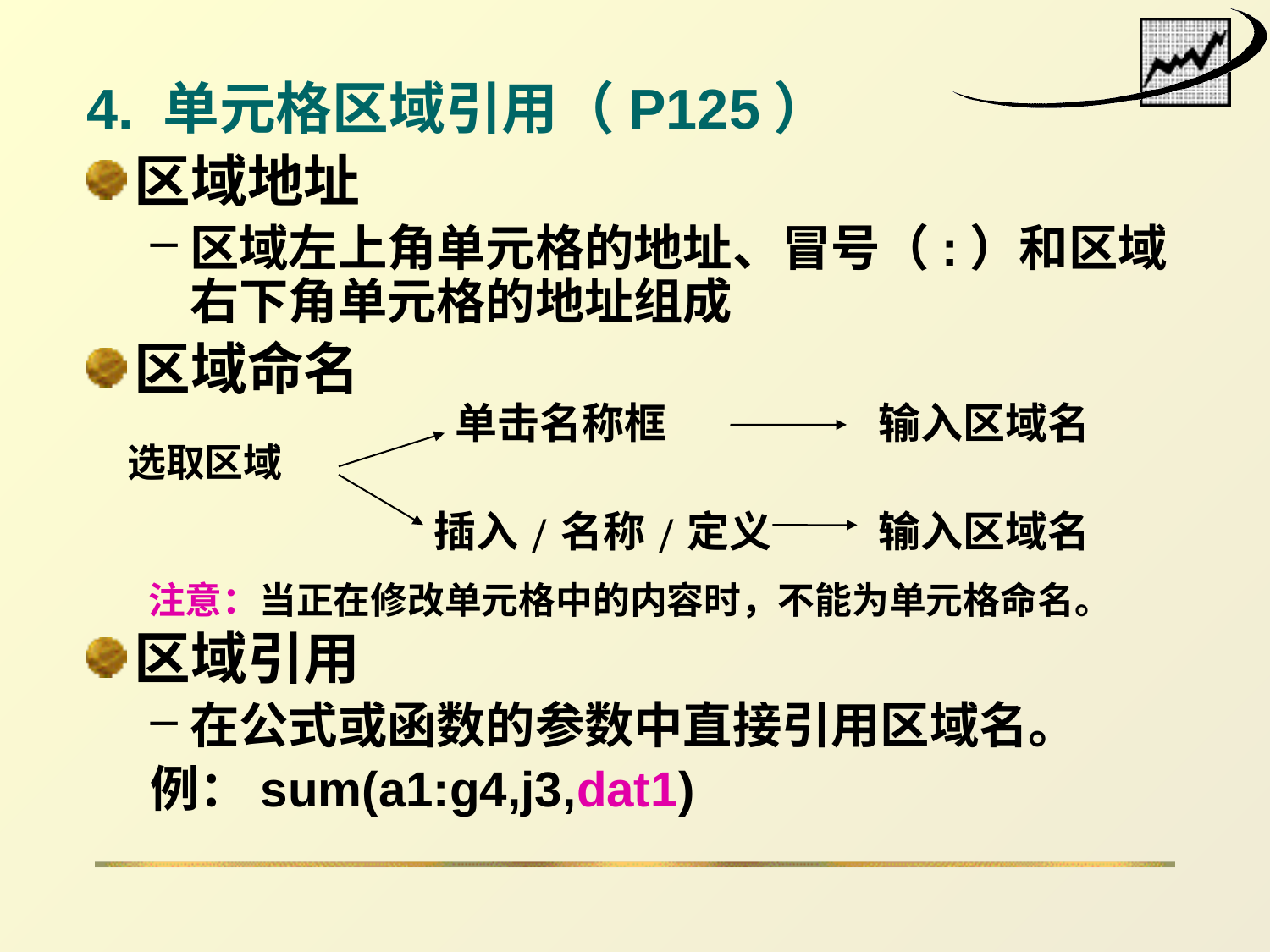

4. 单元格区域引用（P125）
区域地址
区域左上角单元格的地址、冒号（:）和区域右下角单元格的地址组成
区域命名

区域引用
在公式或函数的参数中直接引用区域名。
例：sum(a1:g4,j3,dat1)
单击名称框
输入区域名

选取区域

输入区域名
插入/名称/定义

注意：当正在修改单元格中的内容时，不能为单元格命名。